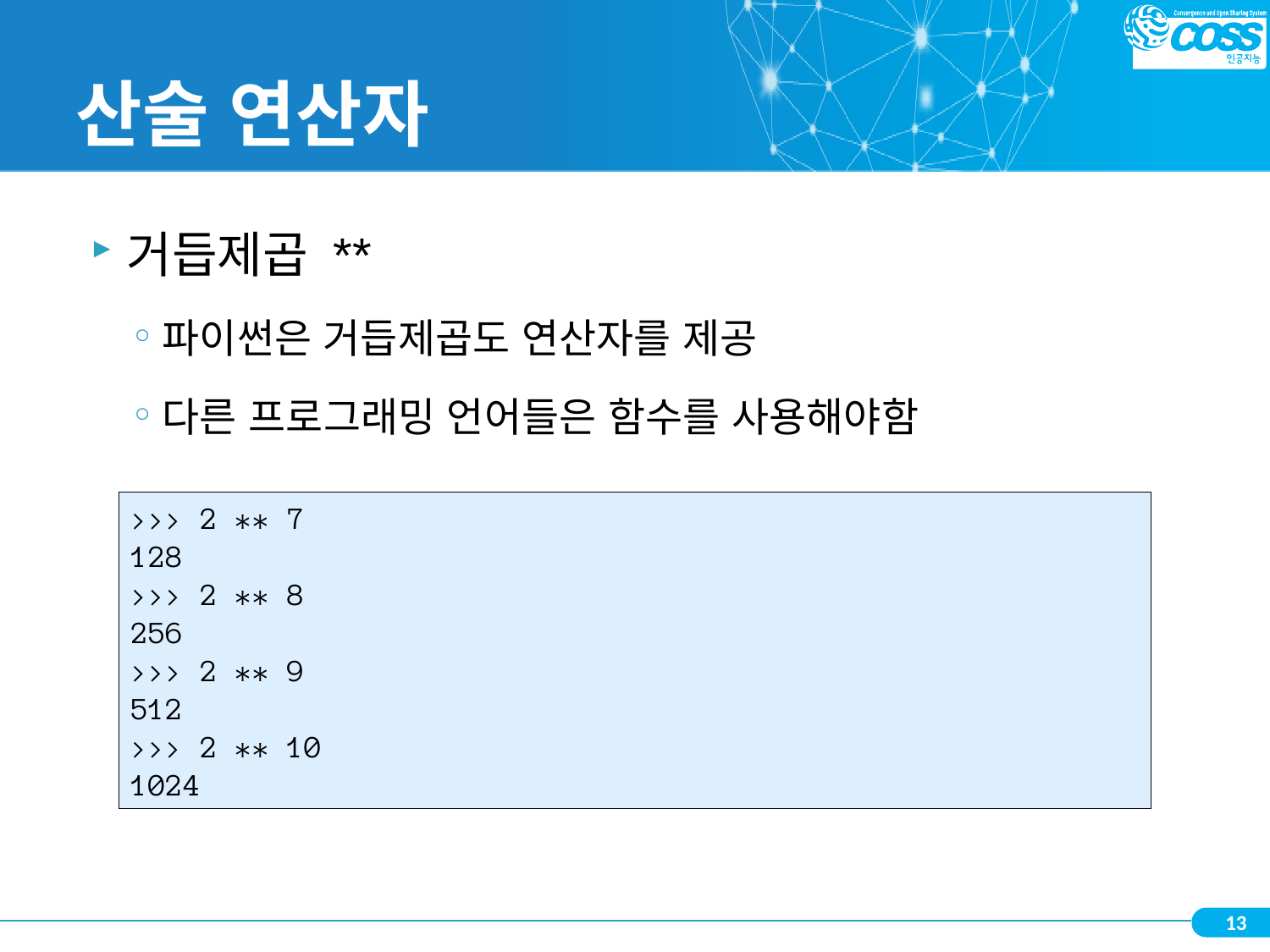

# 산술 연산자
거듭제곱 **
파이썬은 거듭제곱도 연산자를 제공
다른 프로그래밍 언어들은 함수를 사용해야함
>>> 2 ** 7
128
>>> 2 ** 8
256
>>> 2 ** 9
512
>>> 2 ** 10
1024